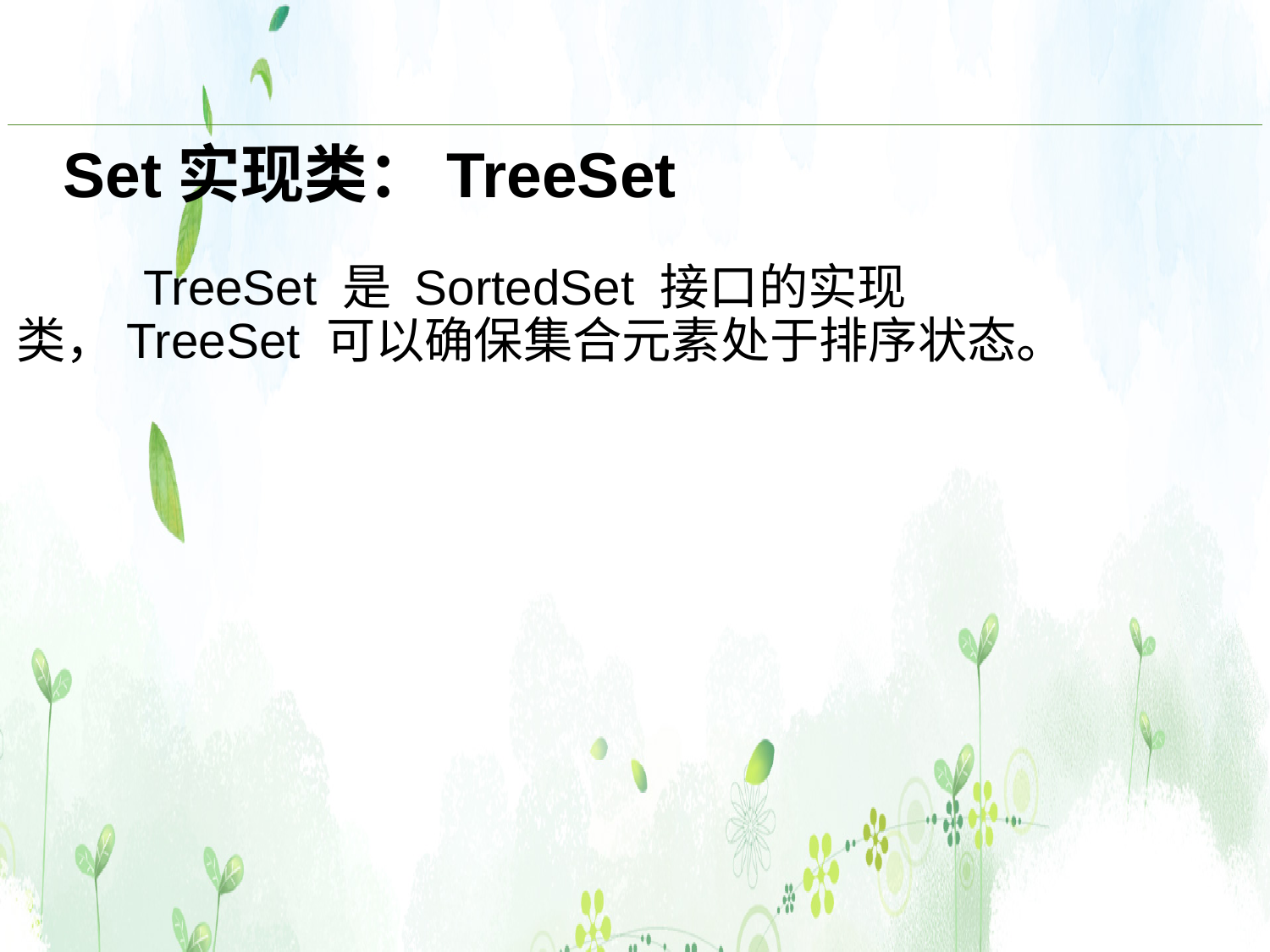

# Set实现类：TreeSet
	TreeSet 是 SortedSet 接口的实现类，TreeSet 可以确保集合元素处于排序状态。